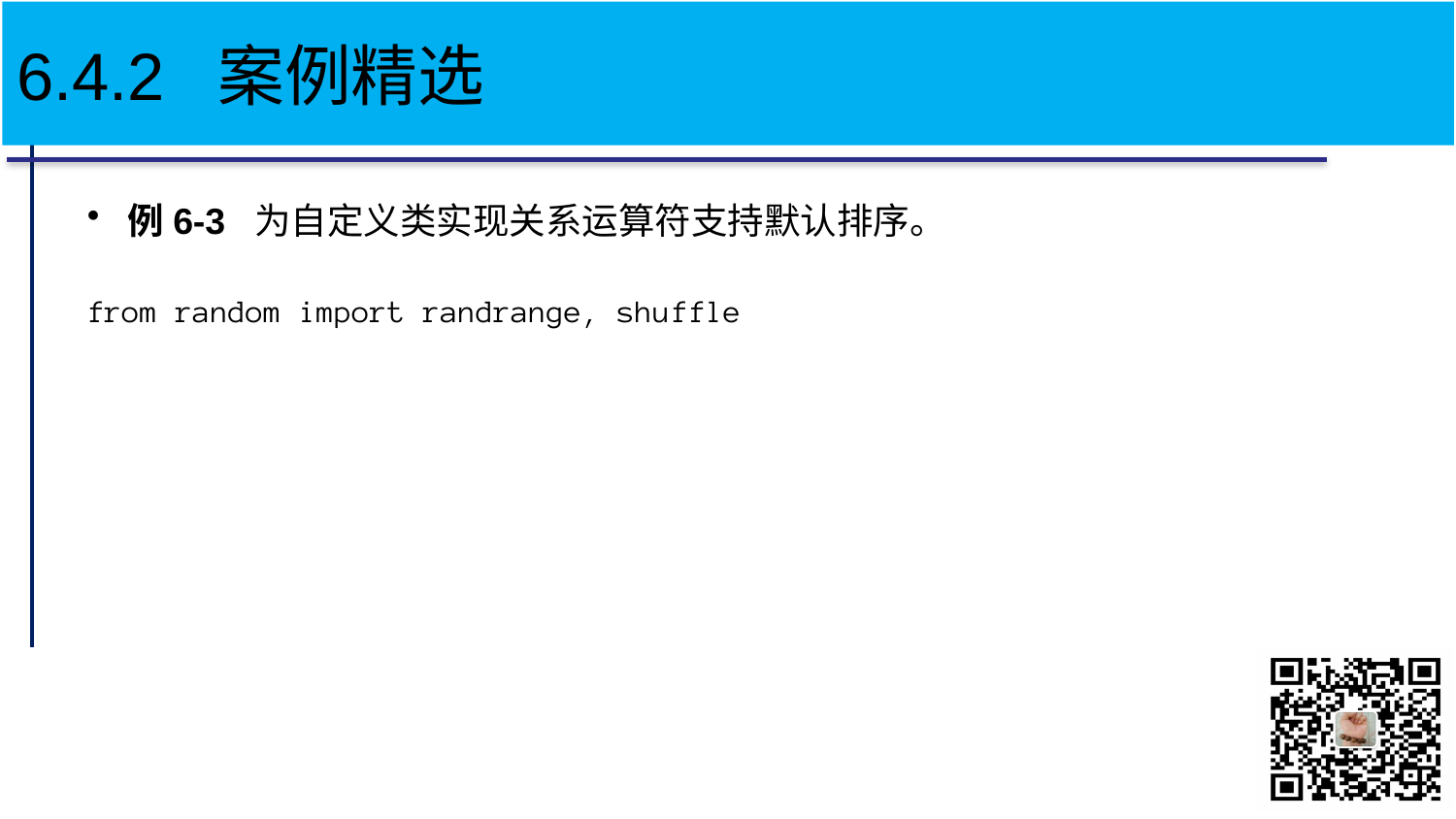

# 6.4.2  案例精选
例6-3  为自定义类实现关系运算符支持默认排序。

from random import randrange, shuffle
52